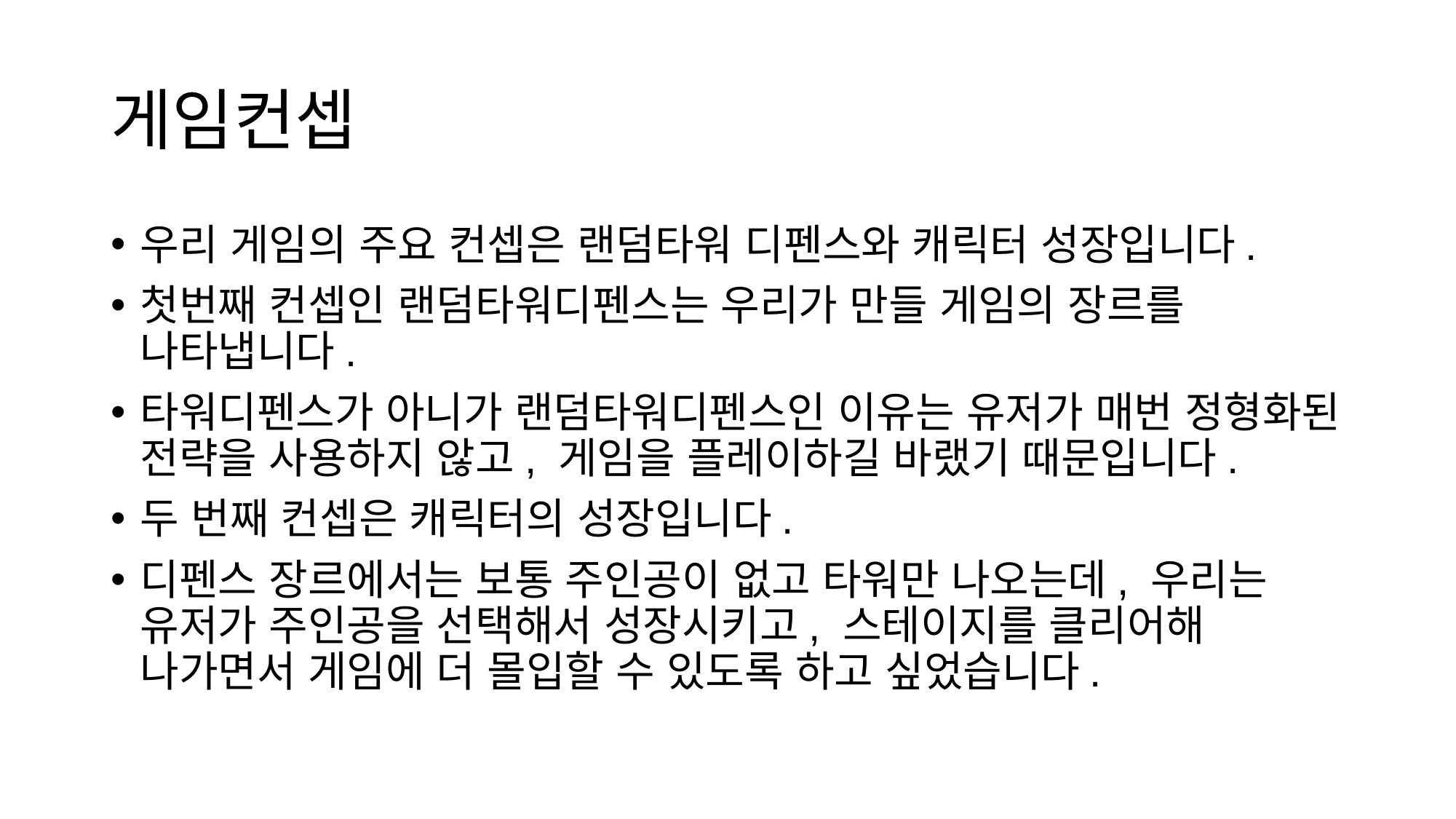

# 게임컨셉
우리 게임의 주요 컨셉은 랜덤타워 디펜스와 캐릭터 성장입니다.
첫번째 컨셉인 랜덤타워디펜스는 우리가 만들 게임의 장르를 나타냅니다.
타워디펜스가 아니가 랜덤타워디펜스인 이유는 유저가 매번 정형화된 전략을 사용하지 않고, 게임을 플레이하길 바랬기 때문입니다.
두 번째 컨셉은 캐릭터의 성장입니다.
디펜스 장르에서는 보통 주인공이 없고 타워만 나오는데, 우리는 유저가 주인공을 선택해서 성장시키고, 스테이지를 클리어해 나가면서 게임에 더 몰입할 수 있도록 하고 싶었습니다.